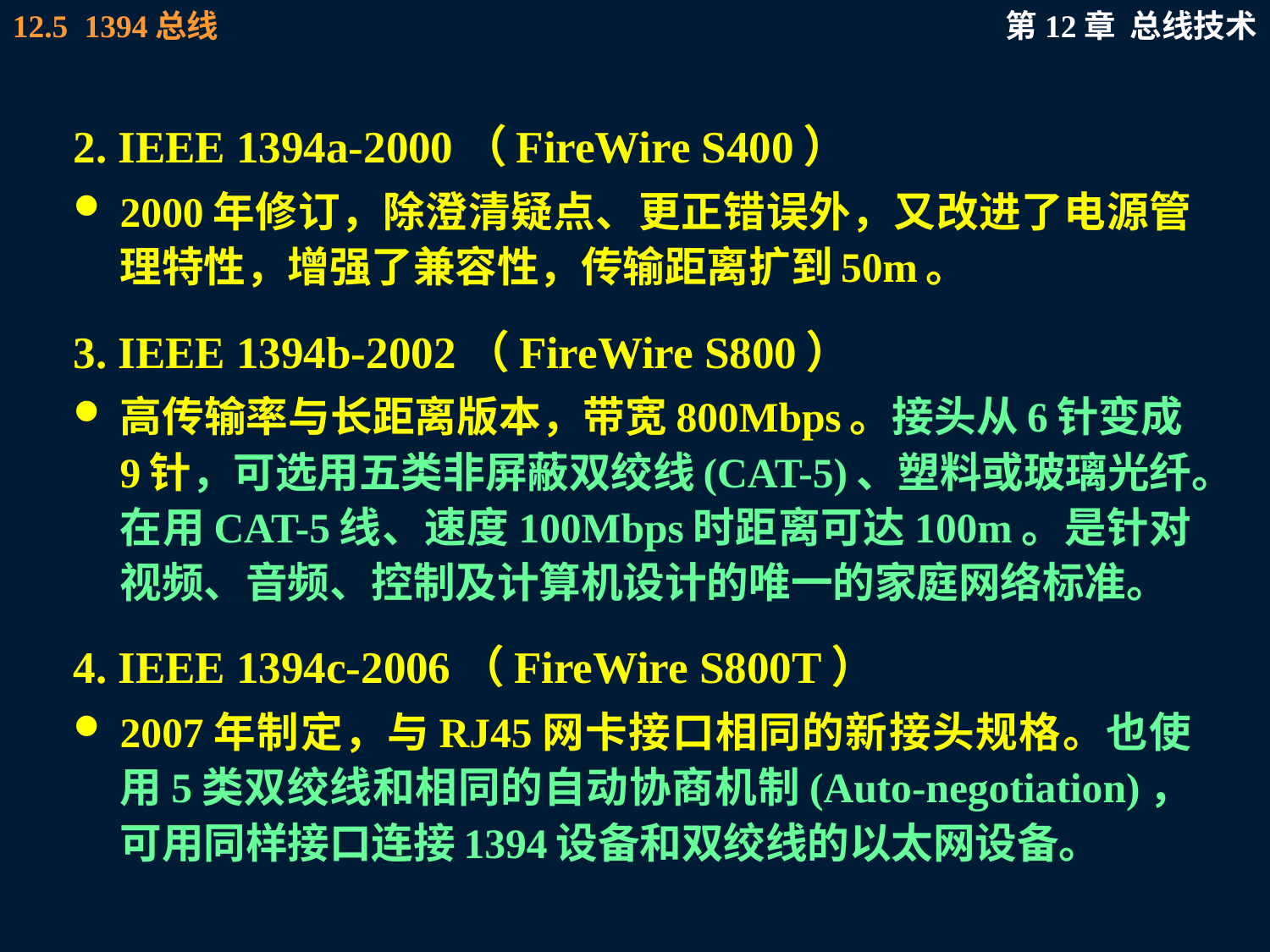

2. IEEE 1394a-2000（FireWire S400）
2000年修订，除澄清疑点、更正错误外，又改进了电源管理特性，增强了兼容性，传输距离扩到50m。
3. IEEE 1394b-2002（FireWire S800）
高传输率与长距离版本，带宽800Mbps。接头从6针变成9针，可选用五类非屏蔽双绞线(CAT-5)、塑料或玻璃光纤。在用CAT-5线、速度100Mbps时距离可达100m。是针对视频、音频、控制及计算机设计的唯一的家庭网络标准。
4. IEEE 1394c-2006（FireWire S800T）
2007年制定，与RJ45网卡接口相同的新接头规格。也使用5类双绞线和相同的自动协商机制(Auto-negotiation)，可用同样接口连接1394设备和双绞线的以太网设备。